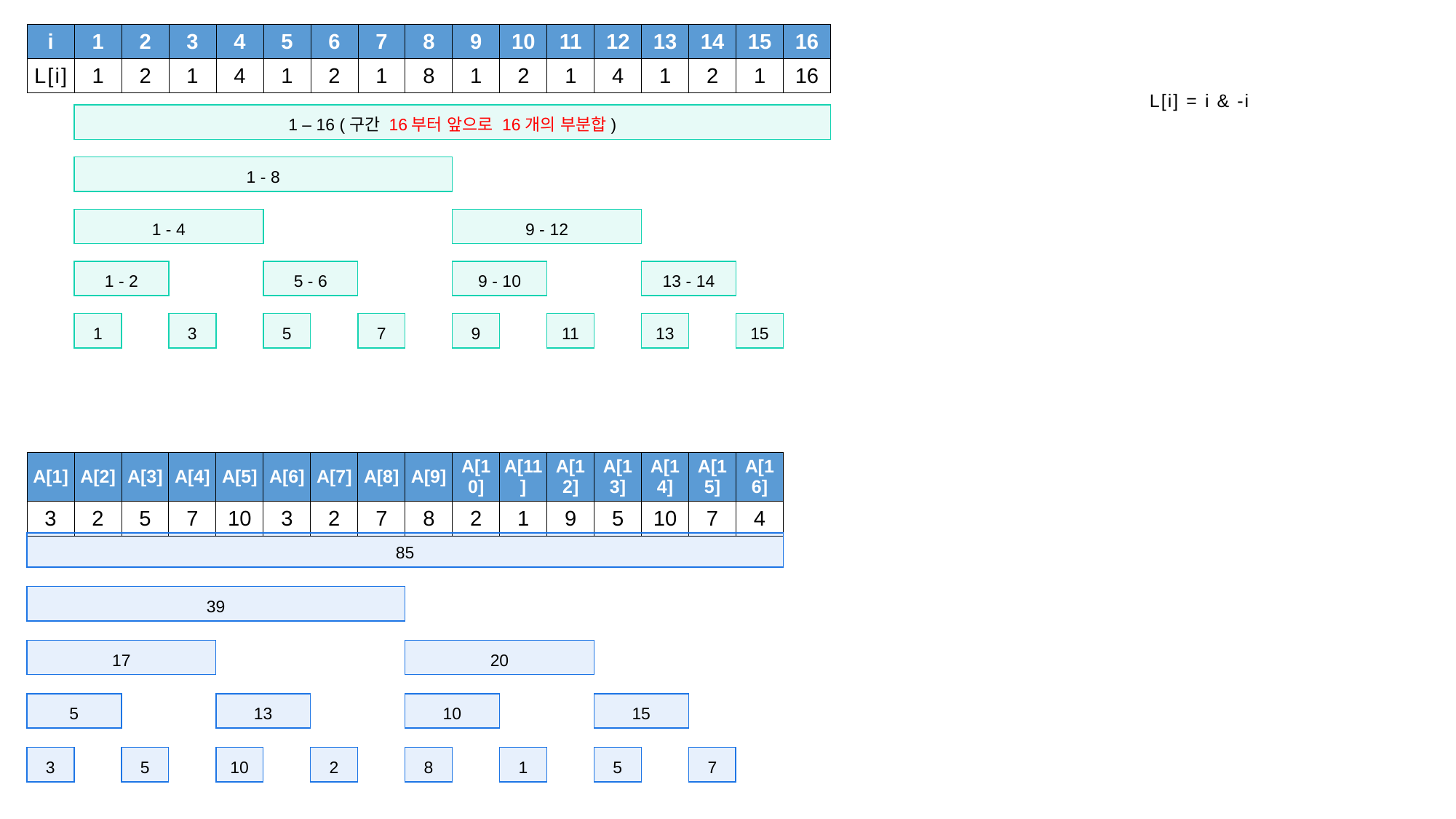

| i | 1 | 2 | 3 | 4 | 5 | 6 | 7 | 8 | 9 | 10 | 11 | 12 | 13 | 14 | 15 | 16 |
| --- | --- | --- | --- | --- | --- | --- | --- | --- | --- | --- | --- | --- | --- | --- | --- | --- |
| L[i] | 1 | 2 | 1 | 4 | 1 | 2 | 1 | 8 | 1 | 2 | 1 | 4 | 1 | 2 | 1 | 16 |
L[i] = i & -i
1 – 16 (구간 16부터 앞으로 16개의 부분합)
1 - 8
1 - 4
9 - 12
1 - 2
5 - 6
9 - 10
13 - 14
1
3
5
7
9
11
13
15
| A[1] | A[2] | A[3] | A[4] | A[5] | A[6] | A[7] | A[8] | A[9] | A[10] | A[11] | A[12] | A[13] | A[14] | A[15] | A[16] |
| --- | --- | --- | --- | --- | --- | --- | --- | --- | --- | --- | --- | --- | --- | --- | --- |
| 3 | 2 | 5 | 7 | 10 | 3 | 2 | 7 | 8 | 2 | 1 | 9 | 5 | 10 | 7 | 4 |
85
39
17
20
5
13
10
15
3
5
10
2
8
1
5
7